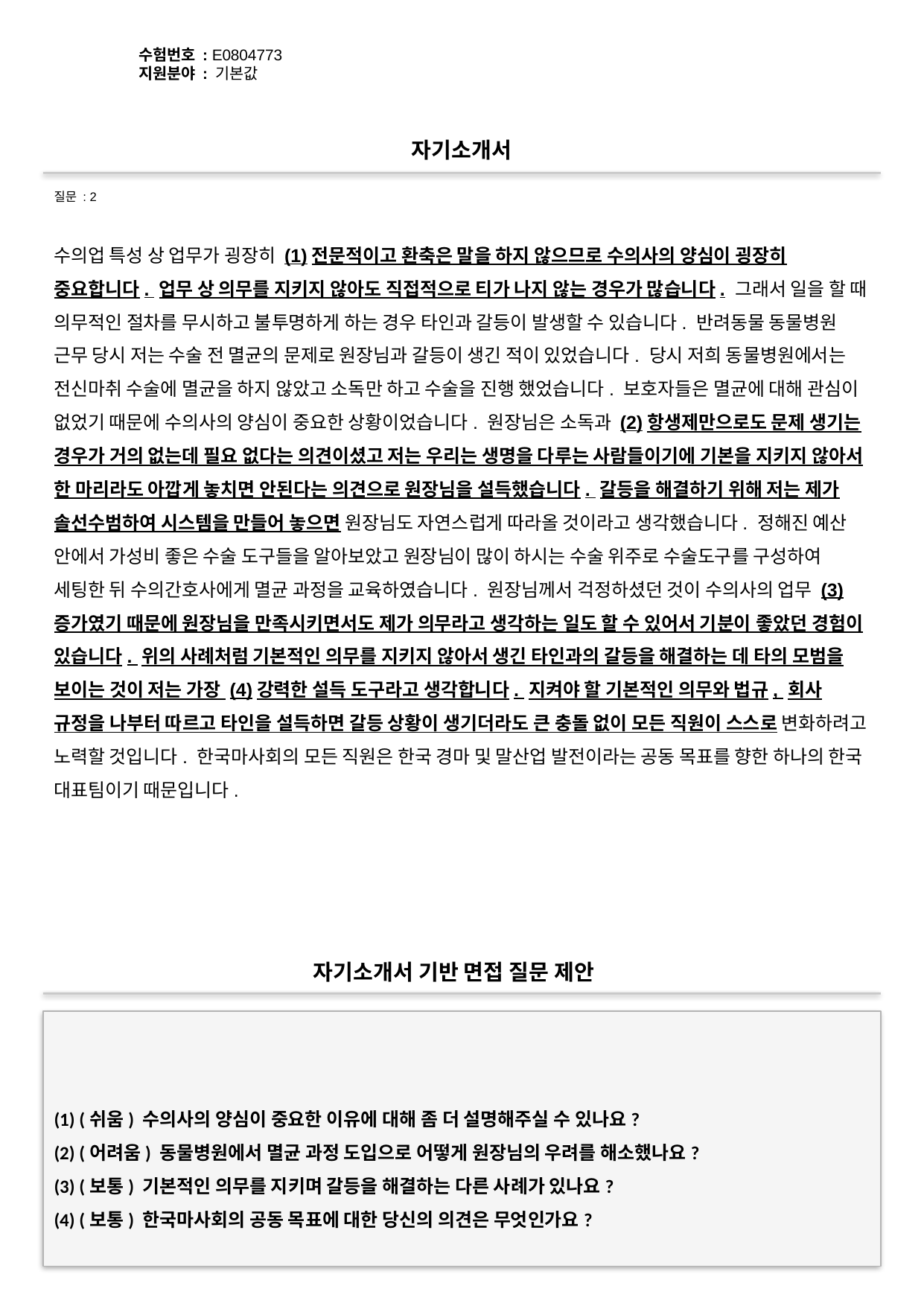

수험번호 : E0804773
지원분야 : 기본값
#

자기소개서

질문 : 2

수의업 특성 상 업무가 굉장히 (1)전문적이고 환축은 말을 하지 않으므로 수의사의 양심이 굉장히 중요합니다. 업무 상 의무를 지키지 않아도 직접적으로 티가 나지 않는 경우가 많습니다. 그래서 일을 할 때 의무적인 절차를 무시하고 불투명하게 하는 경우 타인과 갈등이 발생할 수 있습니다. 반려동물 동물병원 근무 당시 저는 수술 전 멸균의 문제로 원장님과 갈등이 생긴 적이 있었습니다. 당시 저희 동물병원에서는 전신마취 수술에 멸균을 하지 않았고 소독만 하고 수술을 진행 했었습니다. 보호자들은 멸균에 대해 관심이 없었기 때문에 수의사의 양심이 중요한 상황이었습니다. 원장님은 소독과 (2)항생제만으로도 문제 생기는 경우가 거의 없는데 필요 없다는 의견이셨고 저는 우리는 생명을 다루는 사람들이기에 기본을 지키지 않아서 한 마리라도 아깝게 놓치면 안된다는 의견으로 원장님을 설득했습니다. 갈등을 해결하기 위해 저는 제가 솔선수범하여 시스템을 만들어 놓으면 원장님도 자연스럽게 따라올 것이라고 생각했습니다. 정해진 예산 안에서 가성비 좋은 수술 도구들을 알아보았고 원장님이 많이 하시는 수술 위주로 수술도구를 구성하여 세팅한 뒤 수의간호사에게 멸균 과정을 교육하였습니다. 원장님께서 걱정하셨던 것이 수의사의 업무 (3)증가였기 때문에 원장님을 만족시키면서도 제가 의무라고 생각하는 일도 할 수 있어서 기분이 좋았던 경험이 있습니다. 위의 사례처럼 기본적인 의무를 지키지 않아서 생긴 타인과의 갈등을 해결하는 데 타의 모범을 보이는 것이 저는 가장 (4)강력한 설득 도구라고 생각합니다. 지켜야 할 기본적인 의무와 법규, 회사 규정을 나부터 따르고 타인을 설득하면 갈등 상황이 생기더라도 큰 충돌 없이 모든 직원이 스스로 변화하려고 노력할 것입니다. 한국마사회의 모든 직원은 한국 경마 및 말산업 발전이라는 공동 목표를 향한 하나의 한국 대표팀이기 때문입니다.

자기소개서 기반 면접 질문 제안

(1) (쉬움) 수의사의 양심이 중요한 이유에 대해 좀 더 설명해주실 수 있나요?
(2) (어려움) 동물병원에서 멸균 과정 도입으로 어떻게 원장님의 우려를 해소했나요?
(3) (보통) 기본적인 의무를 지키며 갈등을 해결하는 다른 사례가 있나요?
(4) (보통) 한국마사회의 공동 목표에 대한 당신의 의견은 무엇인가요?